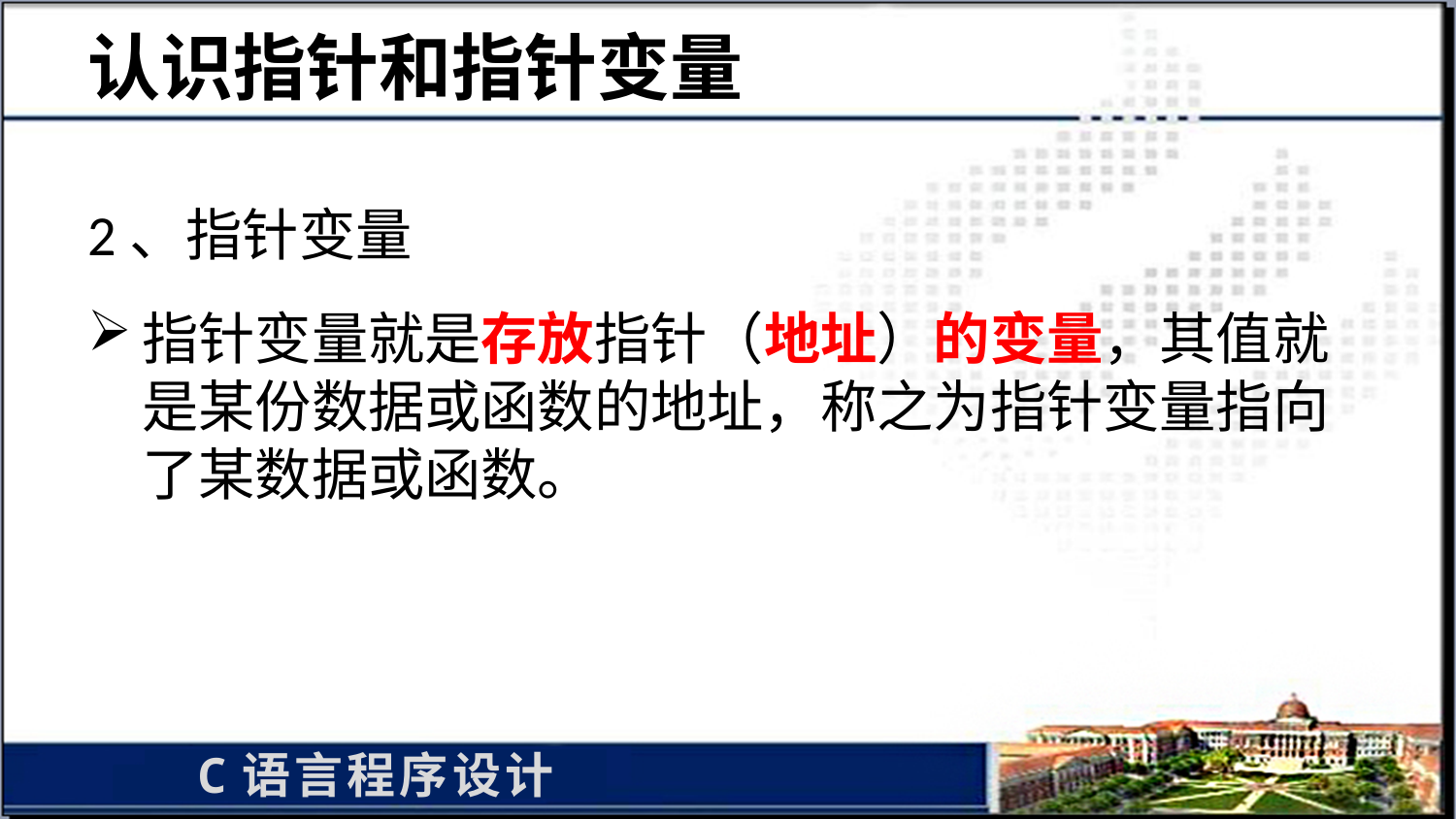

# 认识指针和指针变量
2、指针变量
指针变量就是存放指针（地址）的变量，其值就是某份数据或函数的地址，称之为指针变量指向了某数据或函数。